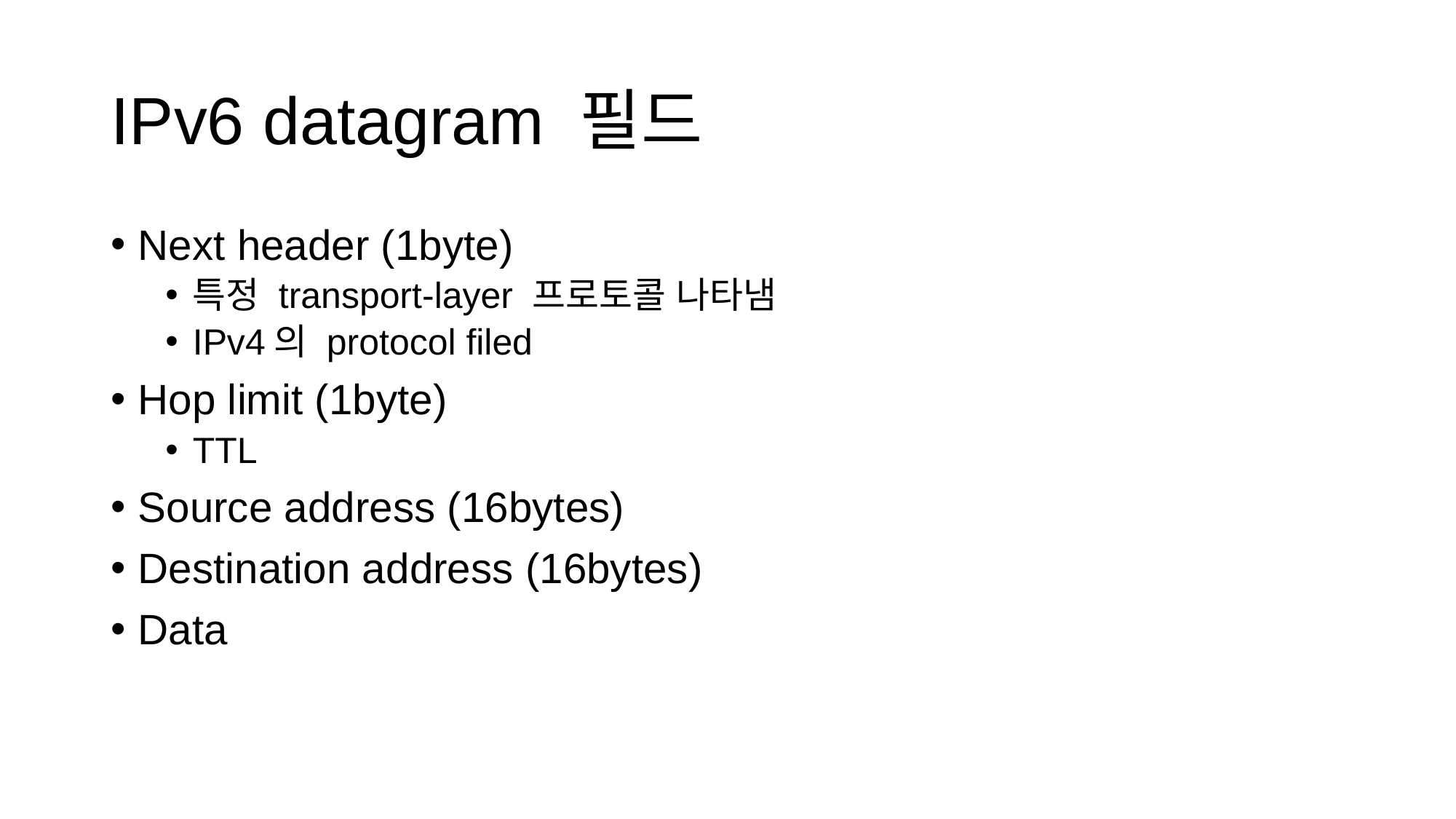

# IPv6 datagram 필드
Next header (1byte)
특정 transport-layer 프로토콜 나타냄
IPv4의 protocol filed
Hop limit (1byte)
TTL
Source address (16bytes)
Destination address (16bytes)
Data